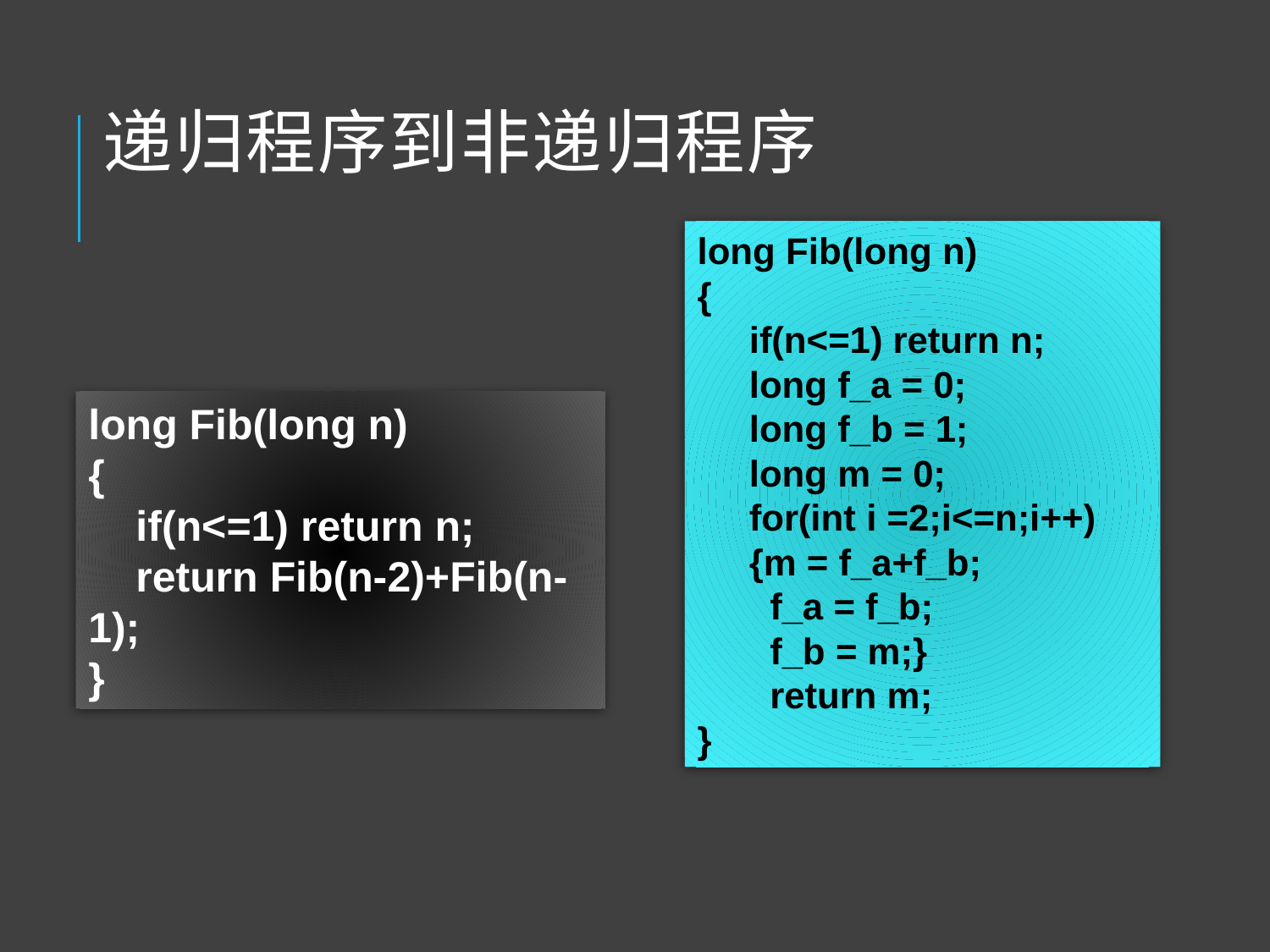

# 递归程序到非递归程序
long Fib(long n)
{
     if(n<=1) return n;
     long f_a = 0;
     long f_b = 1;
     long m = 0;
     for(int i =2;i<=n;i++)
     {m = f_a+f_b;
       f_a = f_b;
       f_b = m;}
       return m;
}
long Fib(long n)
{
    if(n<=1) return n;
    return Fib(n-2)+Fib(n-1);
}